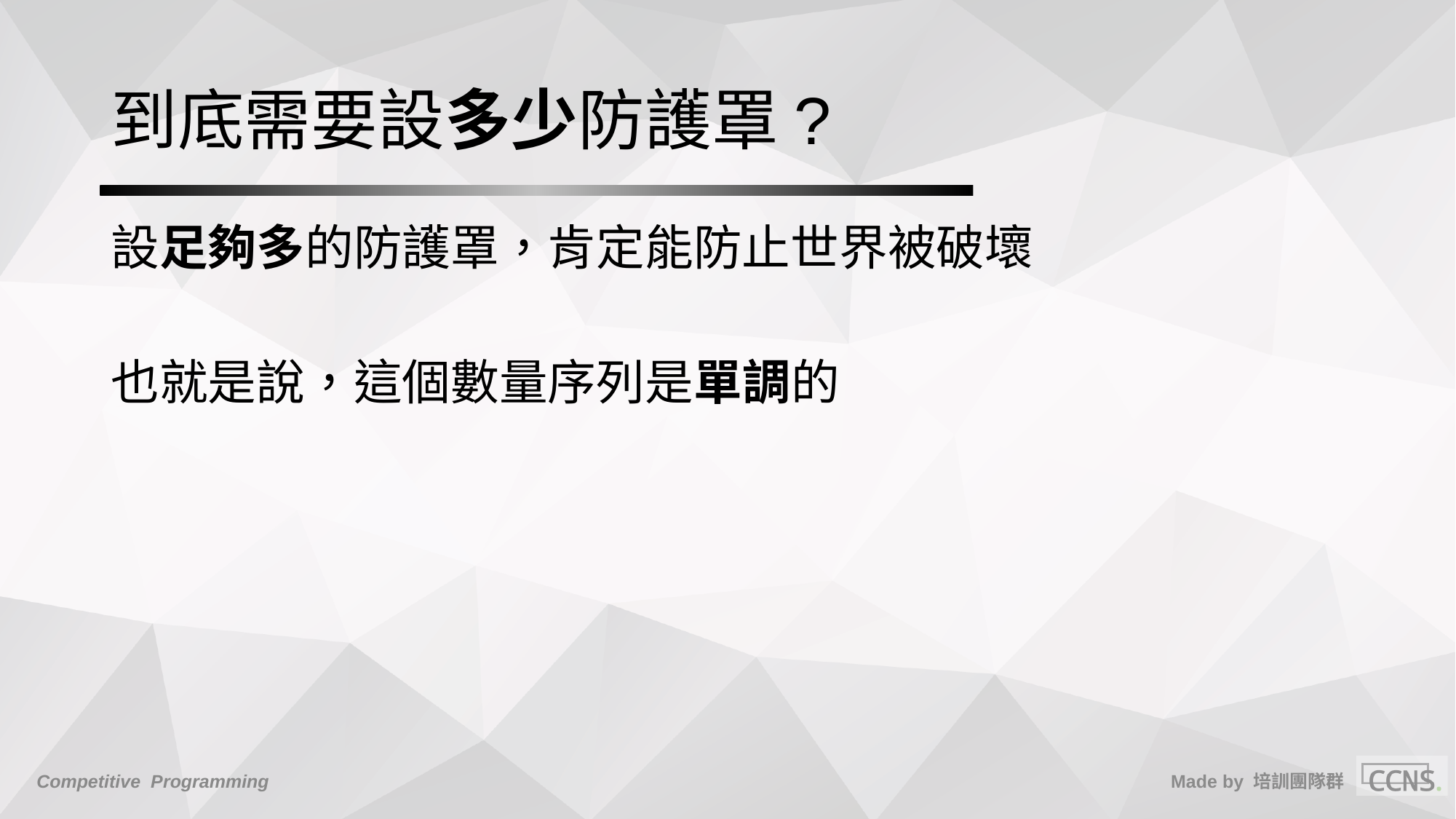

# 到底需要設多少防護罩?
設足夠多的防護罩，肯定能防止世界被破壞

也就是說，這個數量序列是單調的